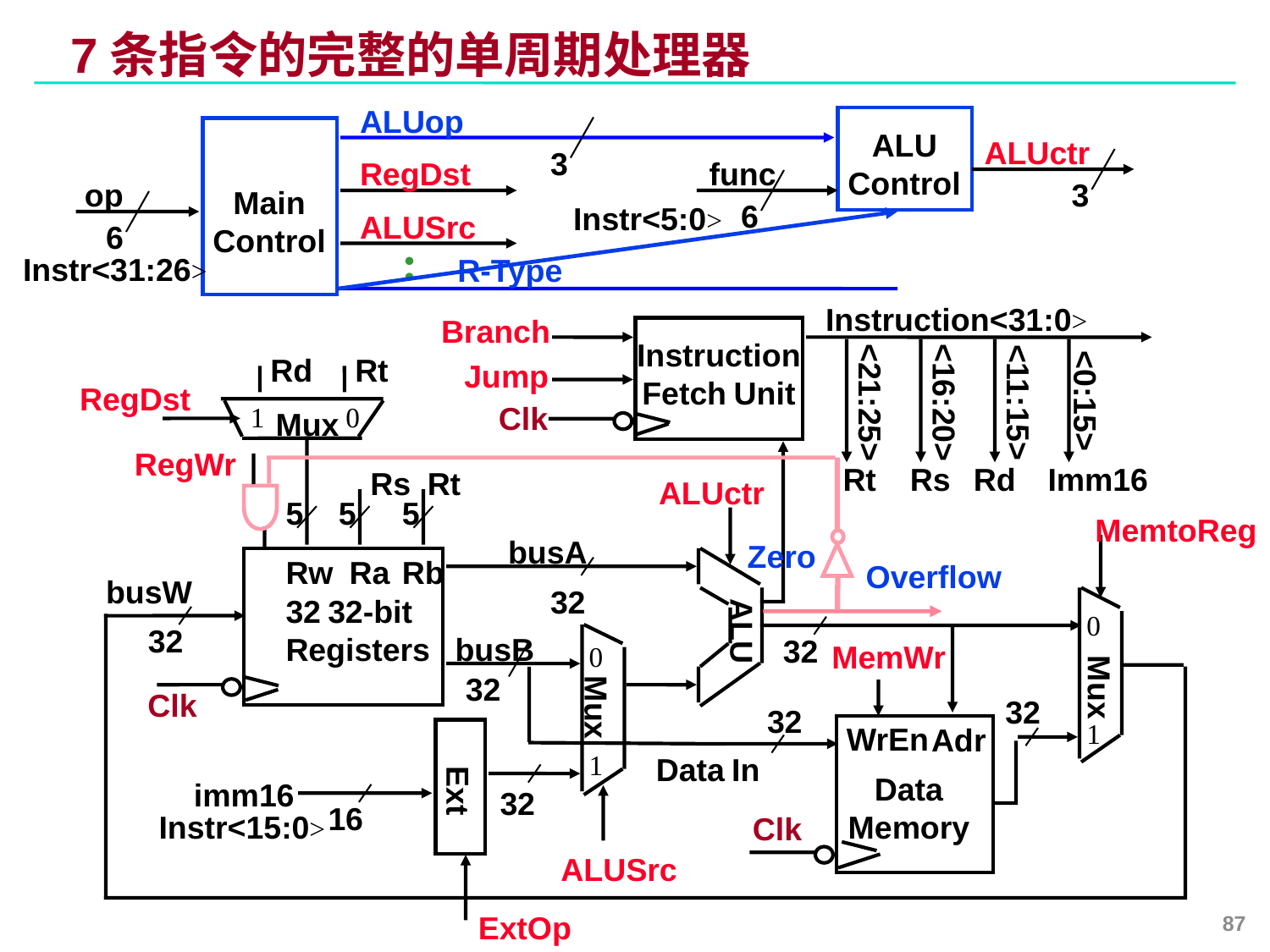

# 7条指令的完整的单周期处理器
ALUop

ALU
Control
ALUctr

3
RegDst
func

op

3

Main
Control

6

Instr<5:0>
ALUSrc

6
:

Instr<31:26>
R-Type

Instruction<31:0>
Branch

Instruction
Fetch Unit

Rd
Rt
Jump

RegDst
<0:15>
<21:25>
<16:20>
<11:15>

Clk
1
0
Mux

RegWr

Rt
Rs
Rd
Imm16

Rs
Rt
ALUctr
5
5
5

MemtoReg

busA

Zero

Rw
Ra
Rb

Overflow

busW

32
32 32-bit
Registers

0
ALU

32

busB

32

MemWr
0

Mux
32

Clk

Mux

32

32
1
WrEn
Adr

1

Data In

Data
Memory

Ext
imm16

32

16

Instr<15:0>
Clk

ALUSrc

87
ExtOp